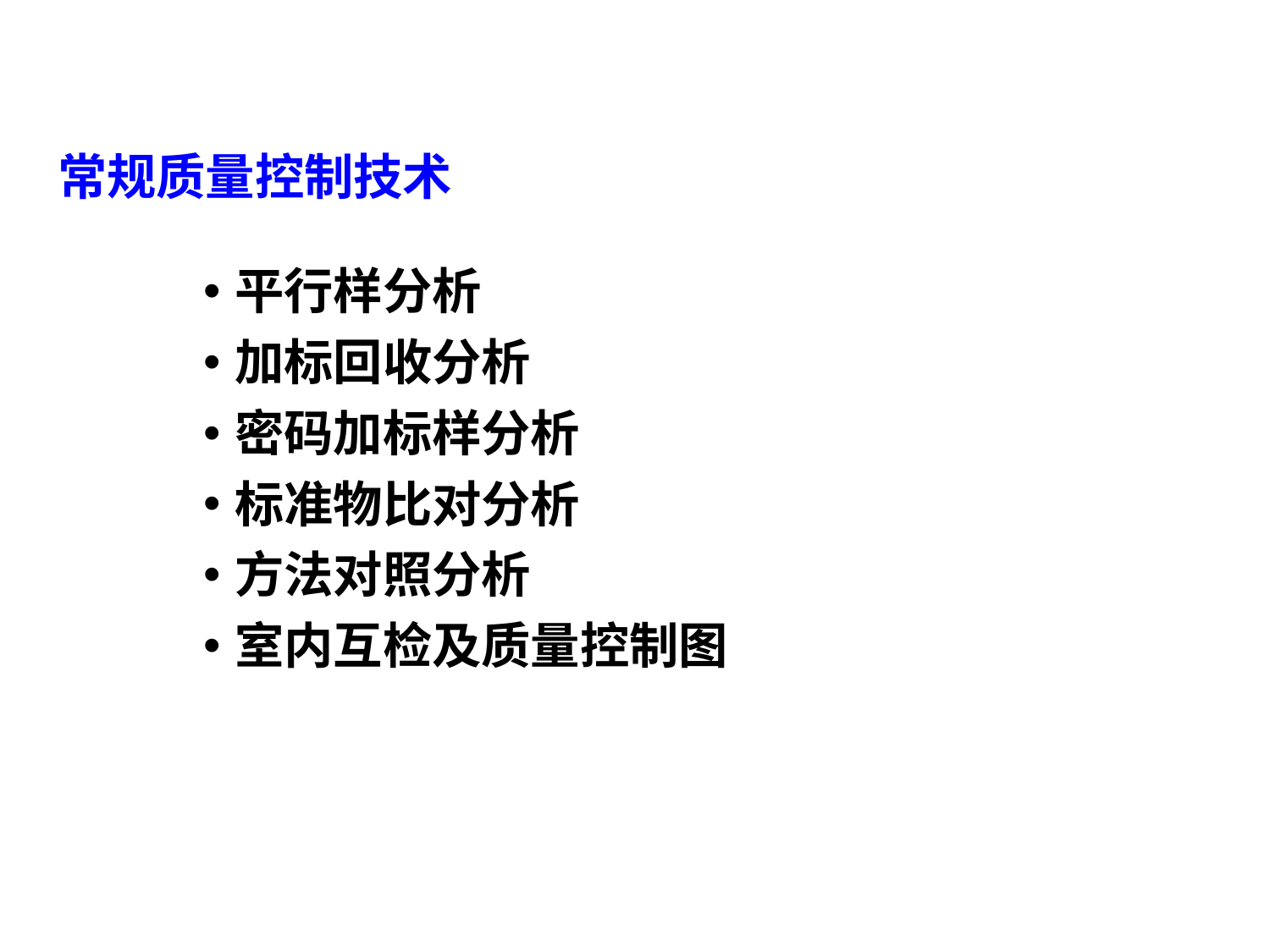

# 常规质量控制技术
平行样分析
加标回收分析
密码加标样分析
标准物比对分析
方法对照分析
室内互检及质量控制图